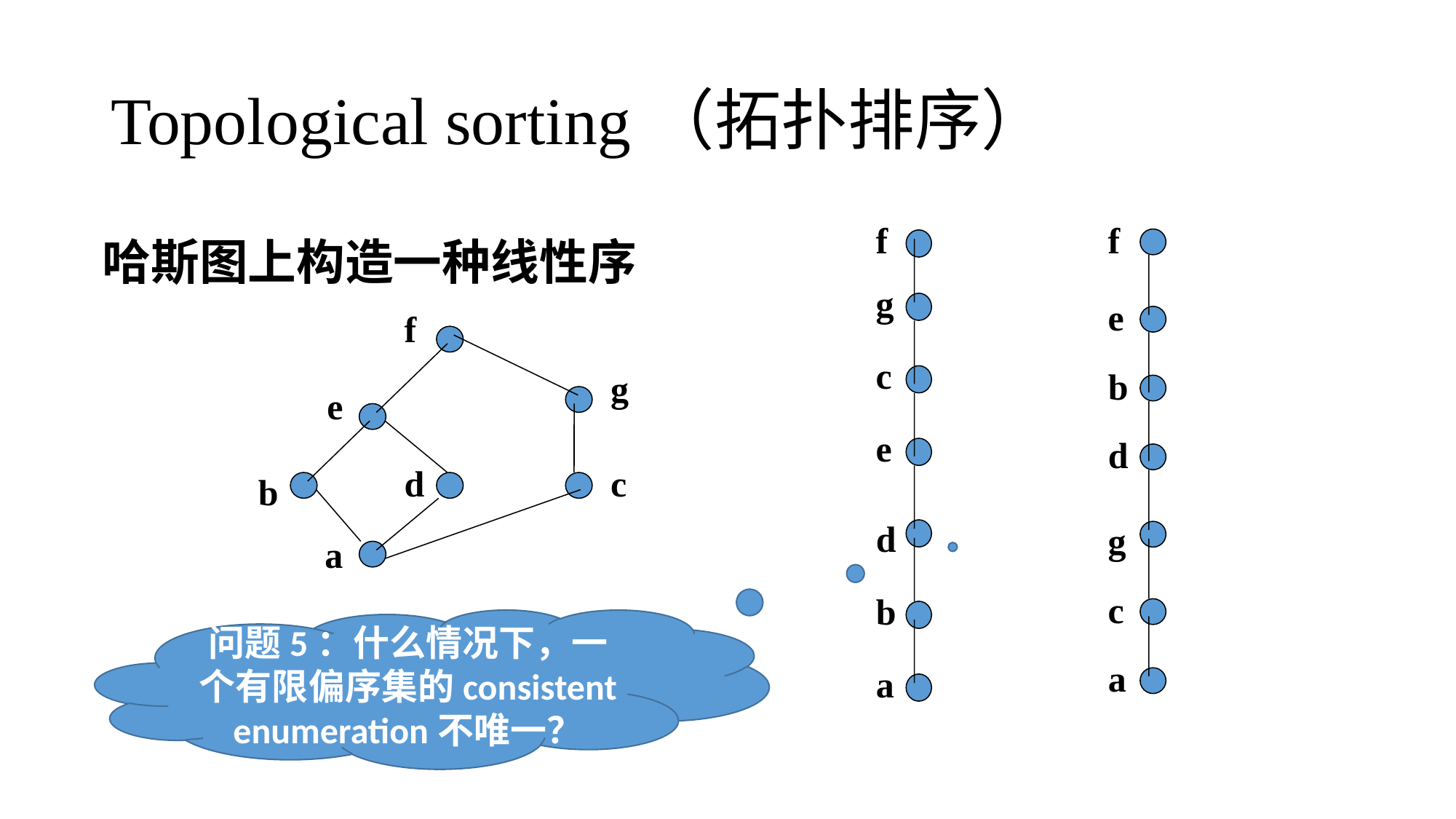

# Topological sorting（拓扑排序）
f

g

c

e

d

b

a

f

e

b

d

g

c

a

哈斯图上构造一种线性序
f

g
e

d
c
b

a

问题5：什么情况下，一个有限偏序集的consistent enumeration不唯一？